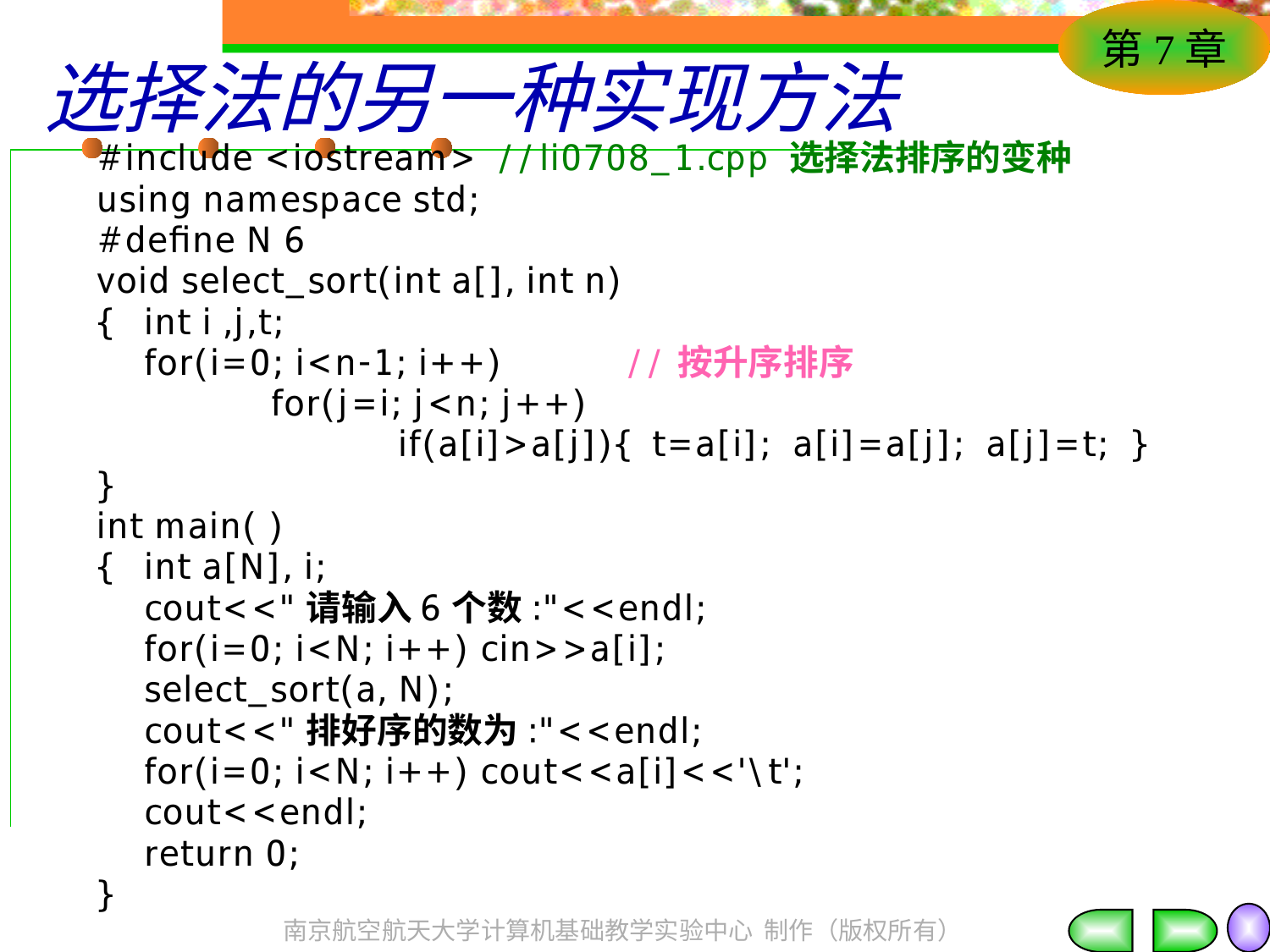

# 选择法的另一种实现方法
#include <iostream>  //li0708_1.cpp 选择法排序的变种
using namespace std;
#define N 6
void select_sort(int a[], int n)
{	int i ,j,t;
	for(i=0; i<n-1; i++)            //按升序排序
		for(j=i; j<n; j++)
			if(a[i]>a[j]){	t=a[i];  a[i]=a[j];  a[j]=t;  }
}
int main( )
{	int a[N], i;
	cout<<"请输入6个数:"<<endl;
	for(i=0; i<N; i++) cin>>a[i];
	select_sort(a, N);
	cout<<"排好序的数为:"<<endl;
	for(i=0; i<N; i++) cout<<a[i]<<'\t';
	cout<<endl;
	return 0;
}